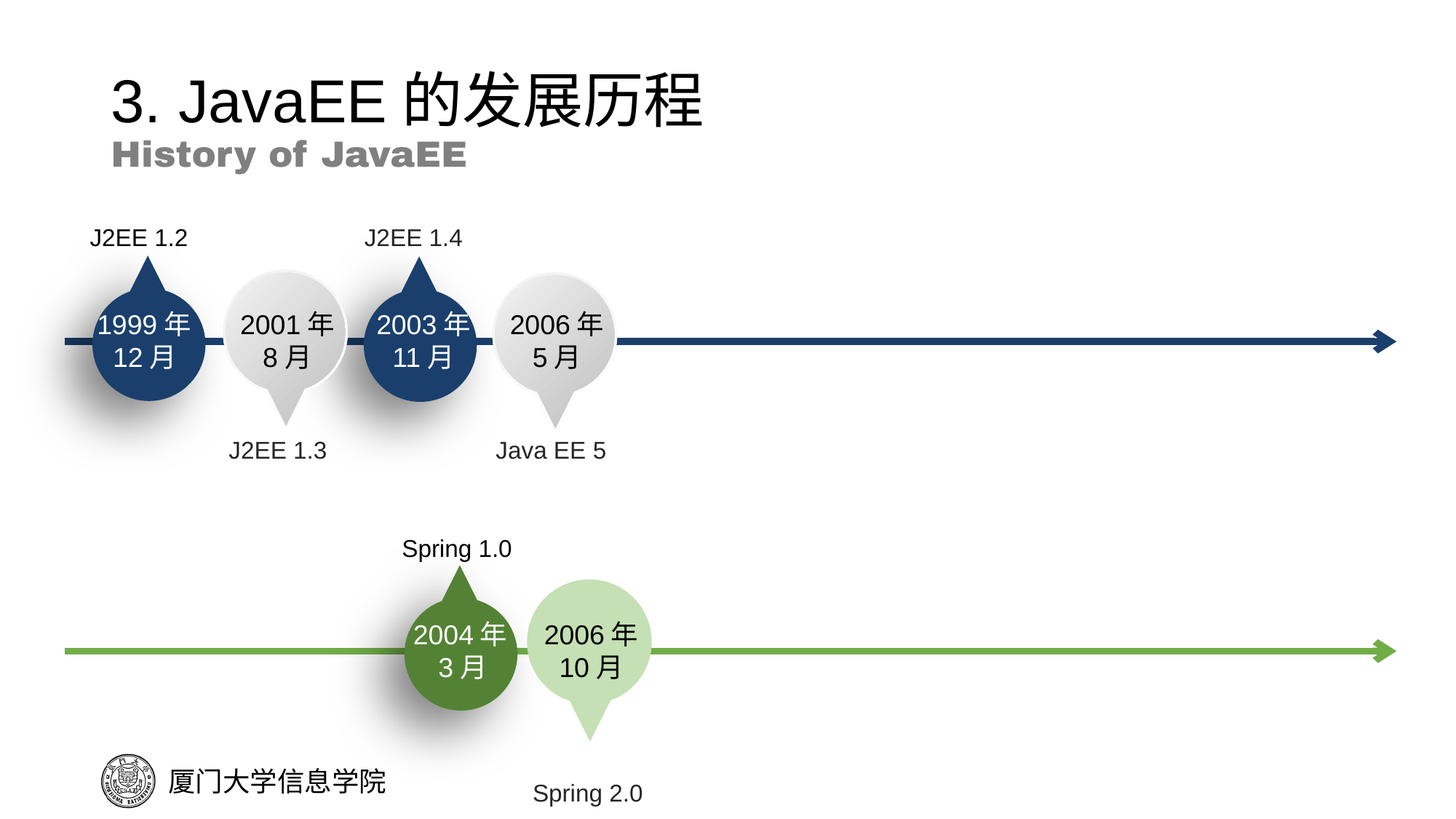

# 3. JavaEE的发展历程 History of JavaEE
J2EE 1.2
J2EE 1.4

1999年12月
2001年
8月
2003年
11月
2006年
5月
J2EE 1.3
Java EE 5
Spring 1.0

2004年3月
2006年
10月
Spring 2.0
延时符
延时符